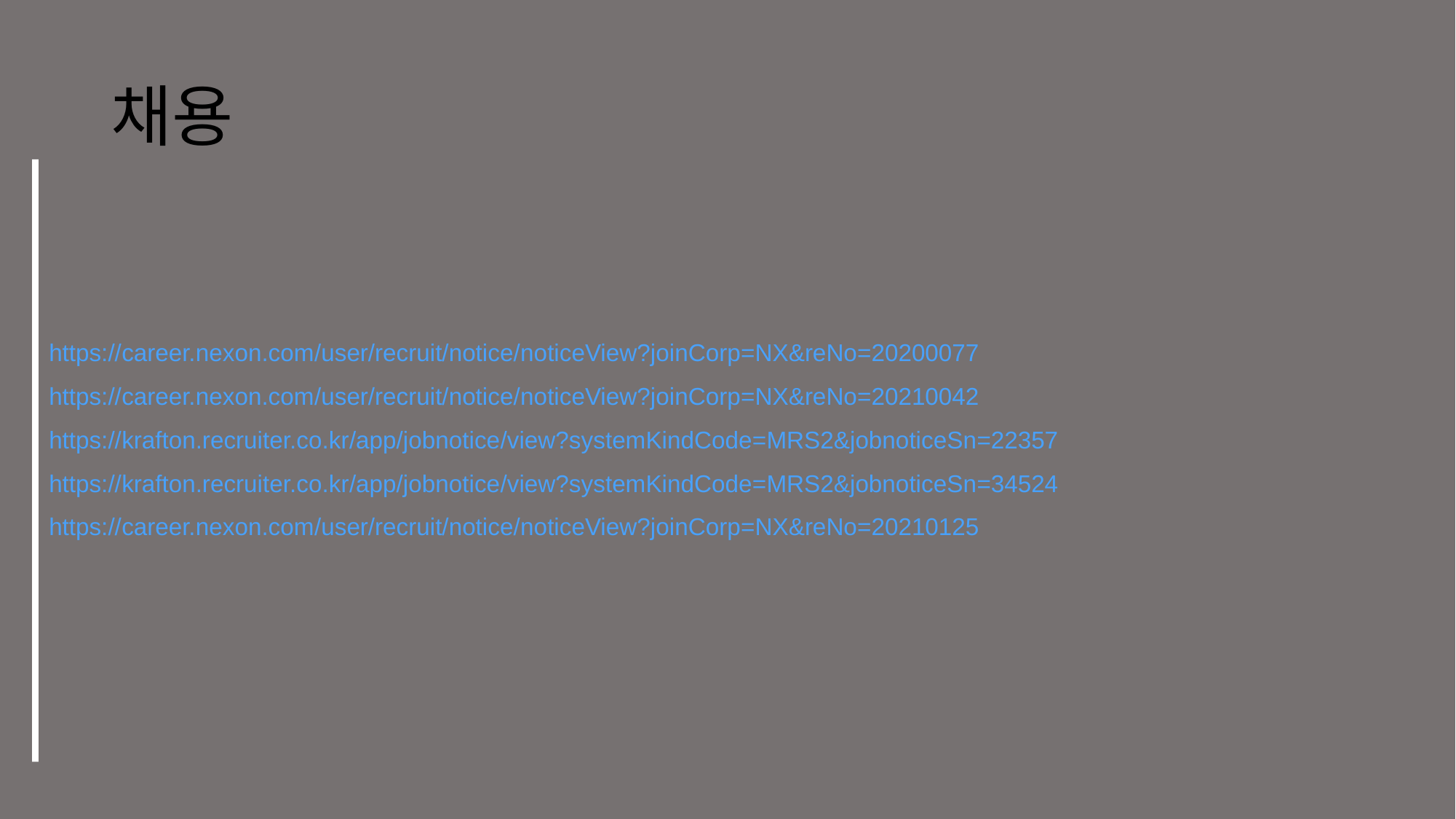

# 채용

https://career.nexon.com/user/recruit/notice/noticeView?joinCorp=NX&reNo=20200077
https://career.nexon.com/user/recruit/notice/noticeView?joinCorp=NX&reNo=20210042
https://krafton.recruiter.co.kr/app/jobnotice/view?systemKindCode=MRS2&jobnoticeSn=22357
https://krafton.recruiter.co.kr/app/jobnotice/view?systemKindCode=MRS2&jobnoticeSn=34524
https://career.nexon.com/user/recruit/notice/noticeView?joinCorp=NX&reNo=20210125